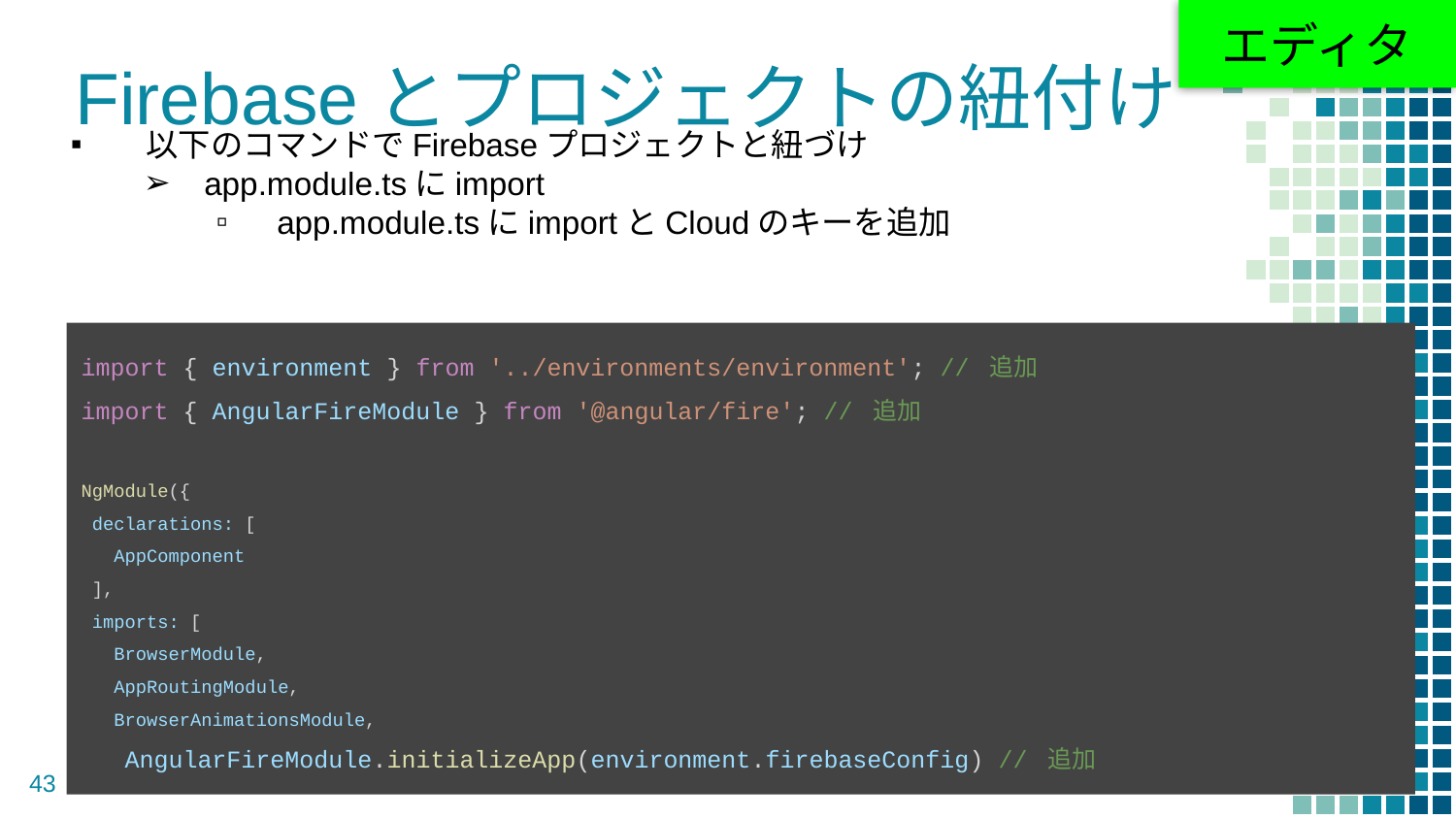

エディタ
# Firebaseとプロジェクトの紐付け
 以下のコマンドでFirebaseプロジェクトと紐づけ
app.module.tsにimport
app.module.tsにimportとCloudのキーを追加

import { environment } from '../environments/environment'; // 追加
import { AngularFireModule } from '@angular/fire'; // 追加

NgModule({
 declarations: [
   AppComponent
 ],
 imports: [
   BrowserModule,
   AppRoutingModule,
   BrowserAnimationsModule,
   AngularFireModule.initializeApp(environment.firebaseConfig) // 追加

43